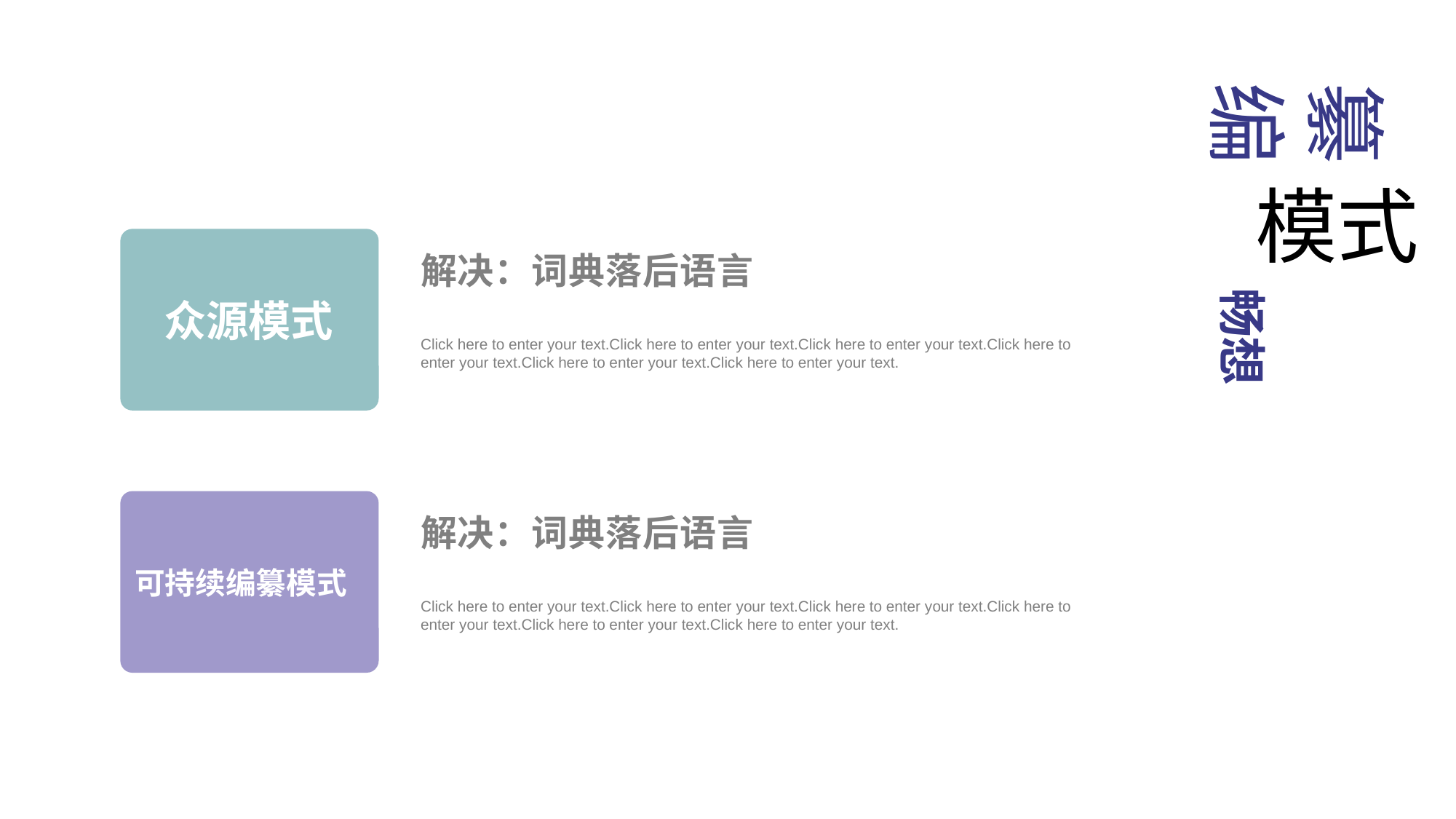

纂编
模式
  众源模式
解决：词典落后语言
畅想
Click here to enter your text.Click here to enter your text.Click here to enter your text.Click here to enter your text.Click here to enter your text.Click here to enter your text.
可持续编纂模式
解决：词典落后语言
Click here to enter your text.Click here to enter your text.Click here to enter your text.Click here to enter your text.Click here to enter your text.Click here to enter your text.